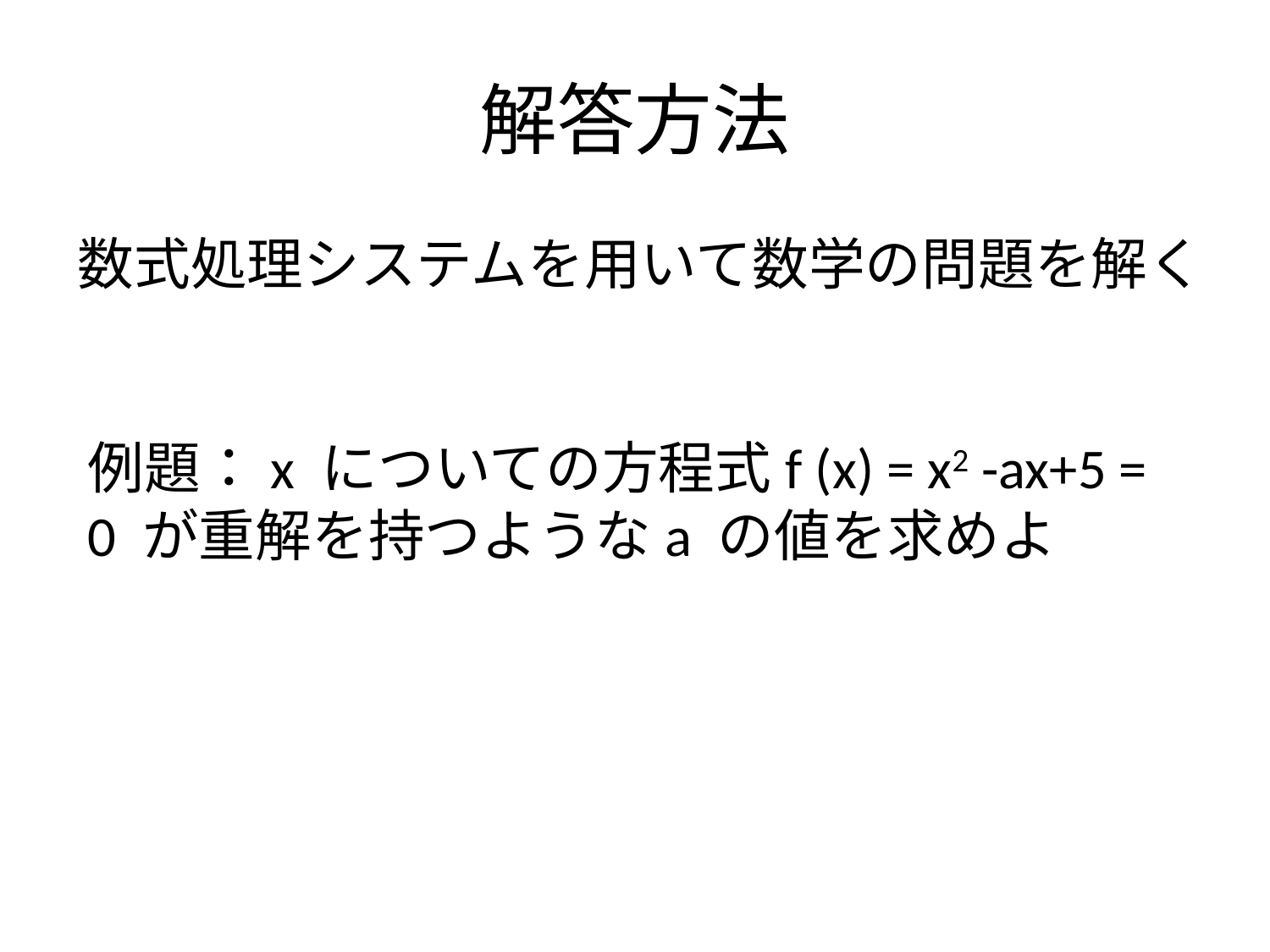

# 解答方法
数式処理システムを用いて数学の問題を解く
例題：x についての方程式f (x) = x2 -ax+5 = 0 が重解を持つようなa の値を求めよ